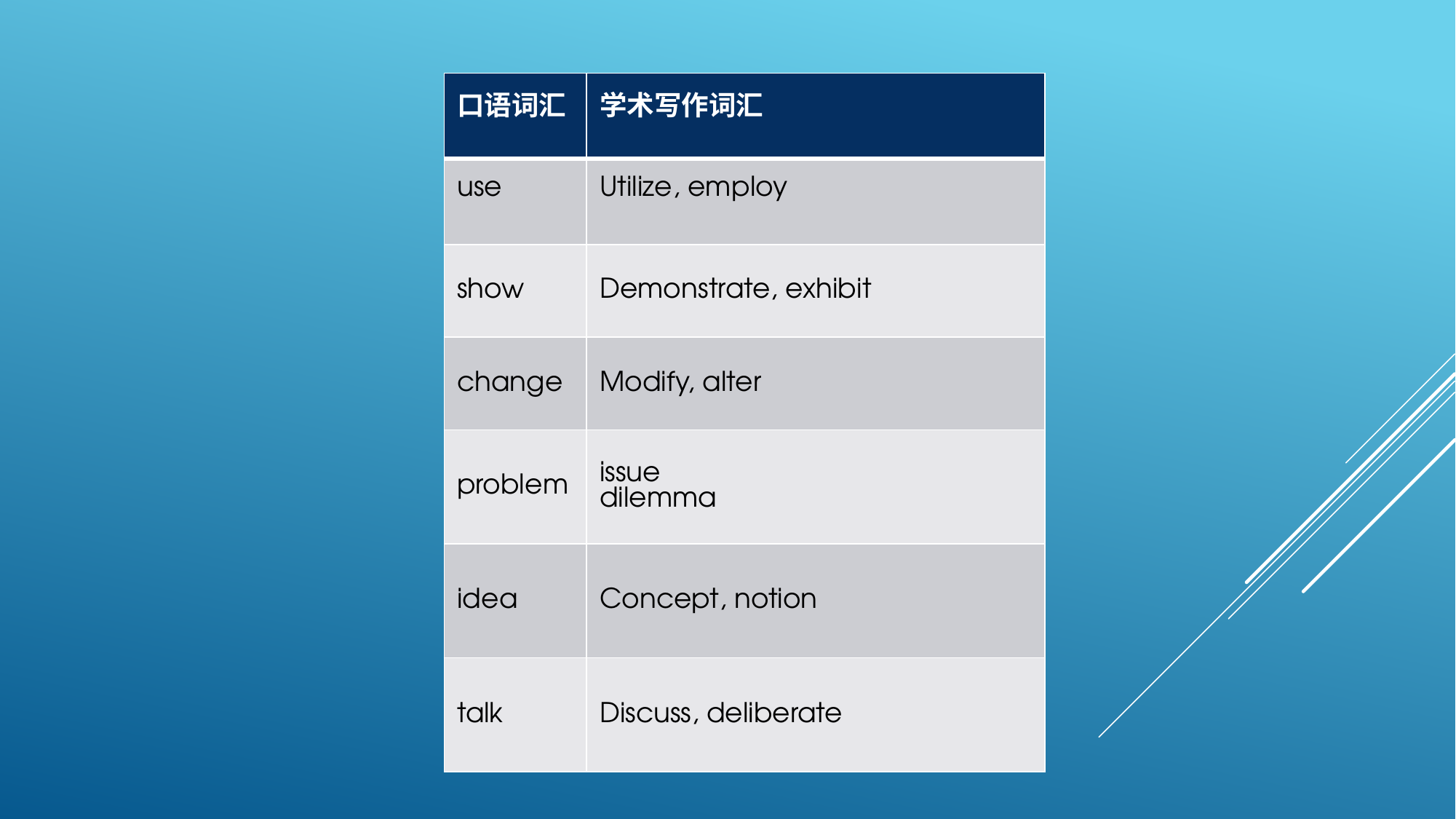

| 口语词汇 | 学术写作词汇 |
| --- | --- |
| use | Utilize, employ |
| show | Demonstrate, exhibit |
| change | Modify, alter |
| problem | issue dilemma |
| idea | Concept, notion |
| talk | Discuss, deliberate |